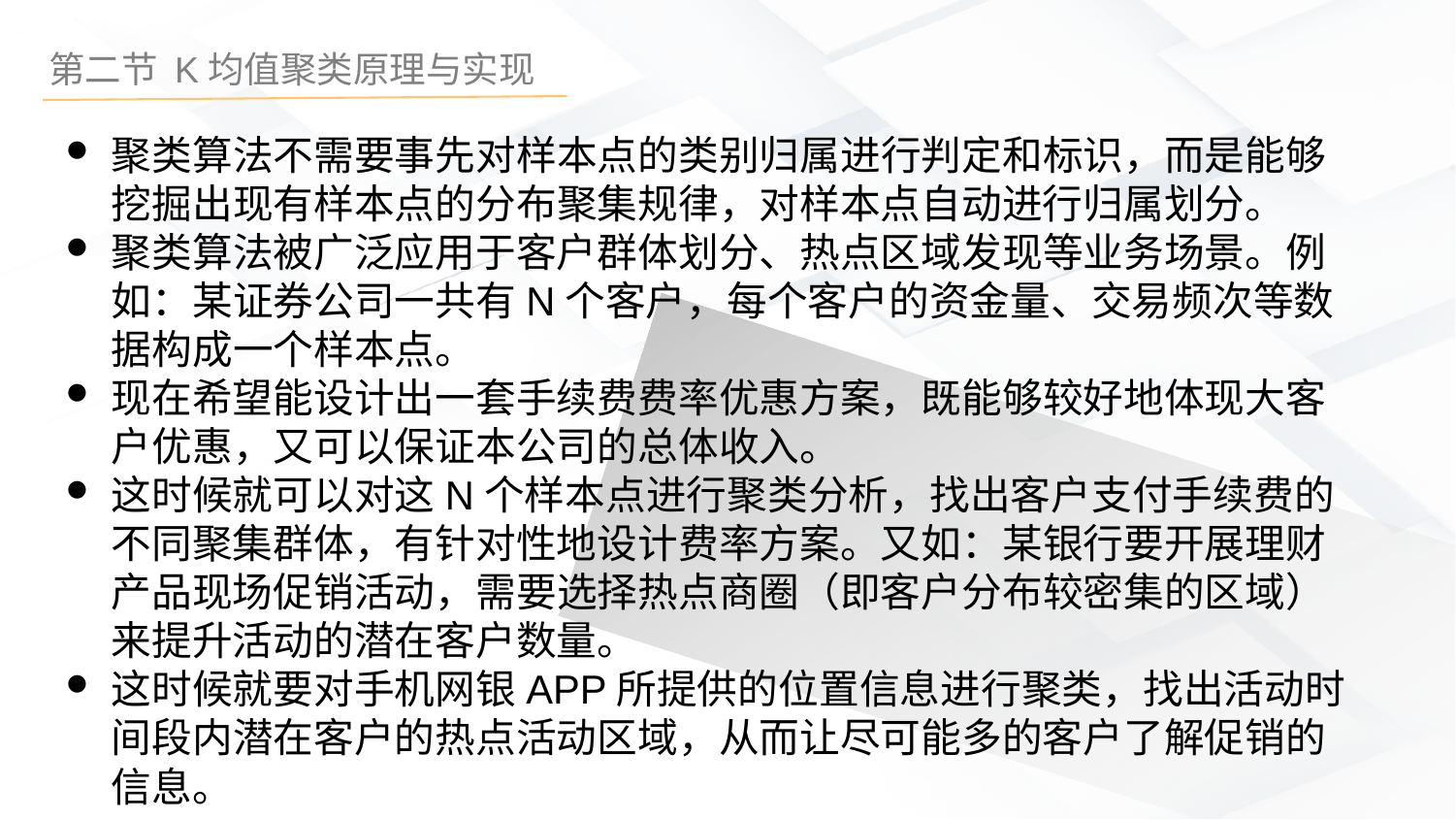

聚类算法不需要事先对样本点的类别归属进行判定和标识，而是能够挖掘出现有样本点的分布聚集规律，对样本点自动进行归属划分。
聚类算法被广泛应用于客户群体划分、热点区域发现等业务场景。例如：某证券公司一共有N个客户，每个客户的资金量、交易频次等数据构成一个样本点。
现在希望能设计出一套手续费费率优惠方案，既能够较好地体现大客户优惠，又可以保证本公司的总体收入。
这时候就可以对这N个样本点进行聚类分析，找出客户支付手续费的不同聚集群体，有针对性地设计费率方案。又如：某银行要开展理财产品现场促销活动，需要选择热点商圈（即客户分布较密集的区域）来提升活动的潜在客户数量。
这时候就要对手机网银APP所提供的位置信息进行聚类，找出活动时间段内潜在客户的热点活动区域，从而让尽可能多的客户了解促销的信息。